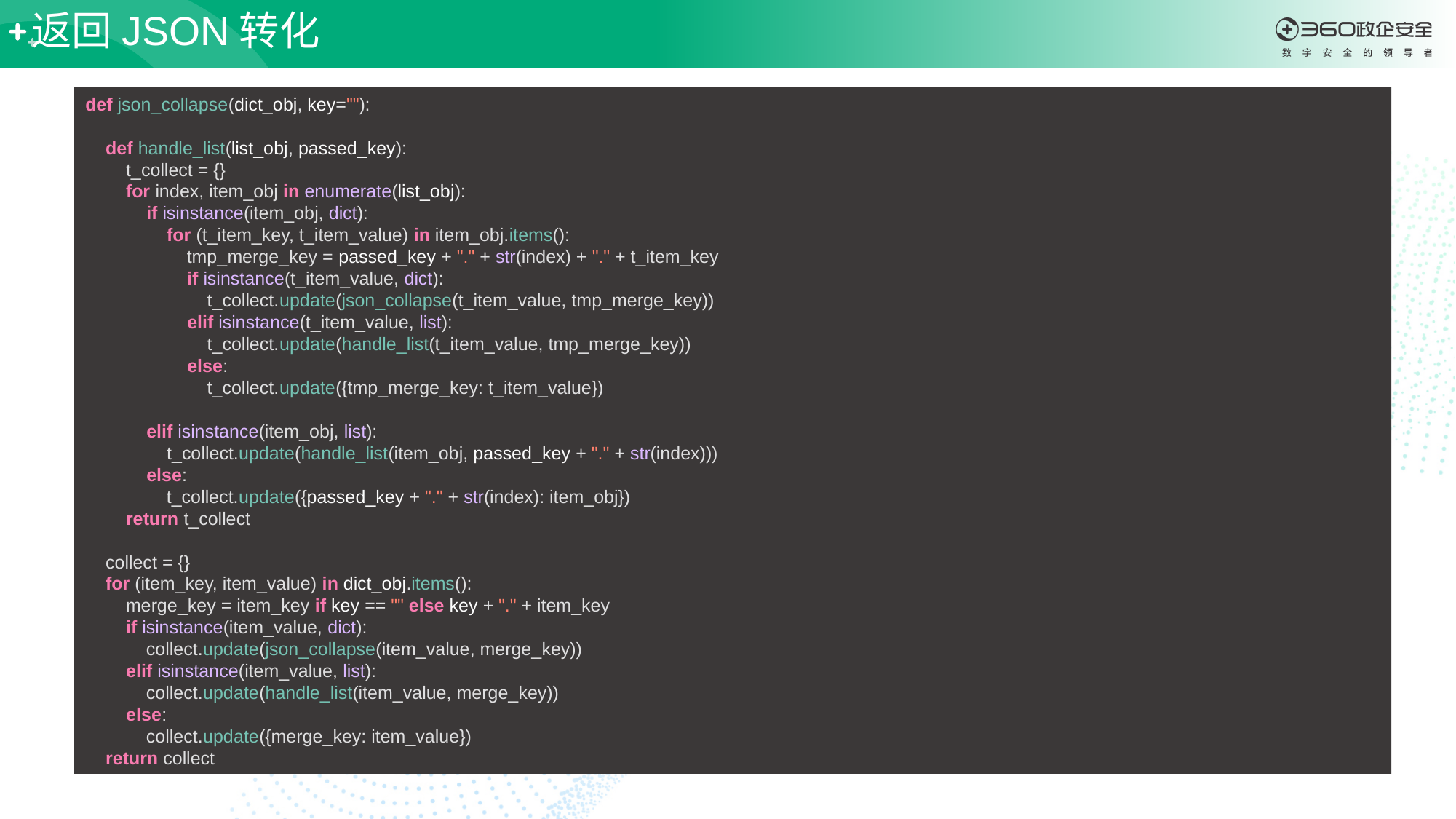

返回JSON转化
def json_collapse(dict_obj, key=""):
    def handle_list(list_obj, passed_key):
        t_collect = {}
        for index, item_obj in enumerate(list_obj):
            if isinstance(item_obj, dict):
                for (t_item_key, t_item_value) in item_obj.items():
                    tmp_merge_key = passed_key + "." + str(index) + "." + t_item_key
                    if isinstance(t_item_value, dict):
                        t_collect.update(json_collapse(t_item_value, tmp_merge_key))
                    elif isinstance(t_item_value, list):
                        t_collect.update(handle_list(t_item_value, tmp_merge_key))
                    else:
                        t_collect.update({tmp_merge_key: t_item_value})
            elif isinstance(item_obj, list):
                t_collect.update(handle_list(item_obj, passed_key + "." + str(index)))
            else:
                t_collect.update({passed_key + "." + str(index): item_obj})
        return t_collect
    collect = {}
    for (item_key, item_value) in dict_obj.items():
        merge_key = item_key if key == "" else key + "." + item_key
        if isinstance(item_value, dict):
            collect.update(json_collapse(item_value, merge_key))
        elif isinstance(item_value, list):
            collect.update(handle_list(item_value, merge_key))
        else:
            collect.update({merge_key: item_value})
    return collect